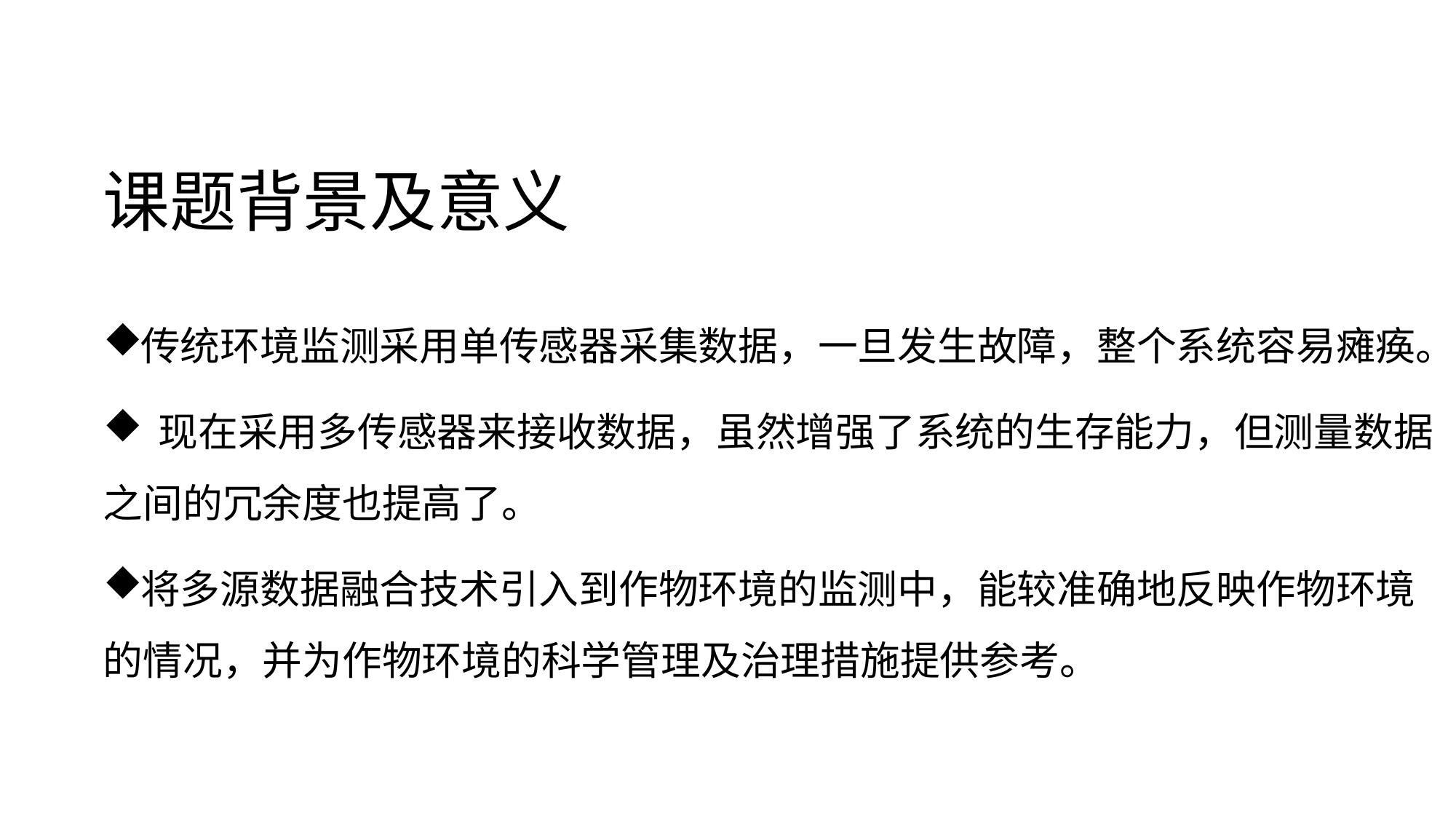

# 课题背景及意义
传统环境监测采用单传感器采集数据，一旦发生故障，整个系统容易瘫痪。
 现在采用多传感器来接收数据，虽然增强了系统的生存能力，但测量数据之间的冗余度也提高了。
将多源数据融合技术引入到作物环境的监测中，能较准确地反映作物环境的情况，并为作物环境的科学管理及治理措施提供参考。